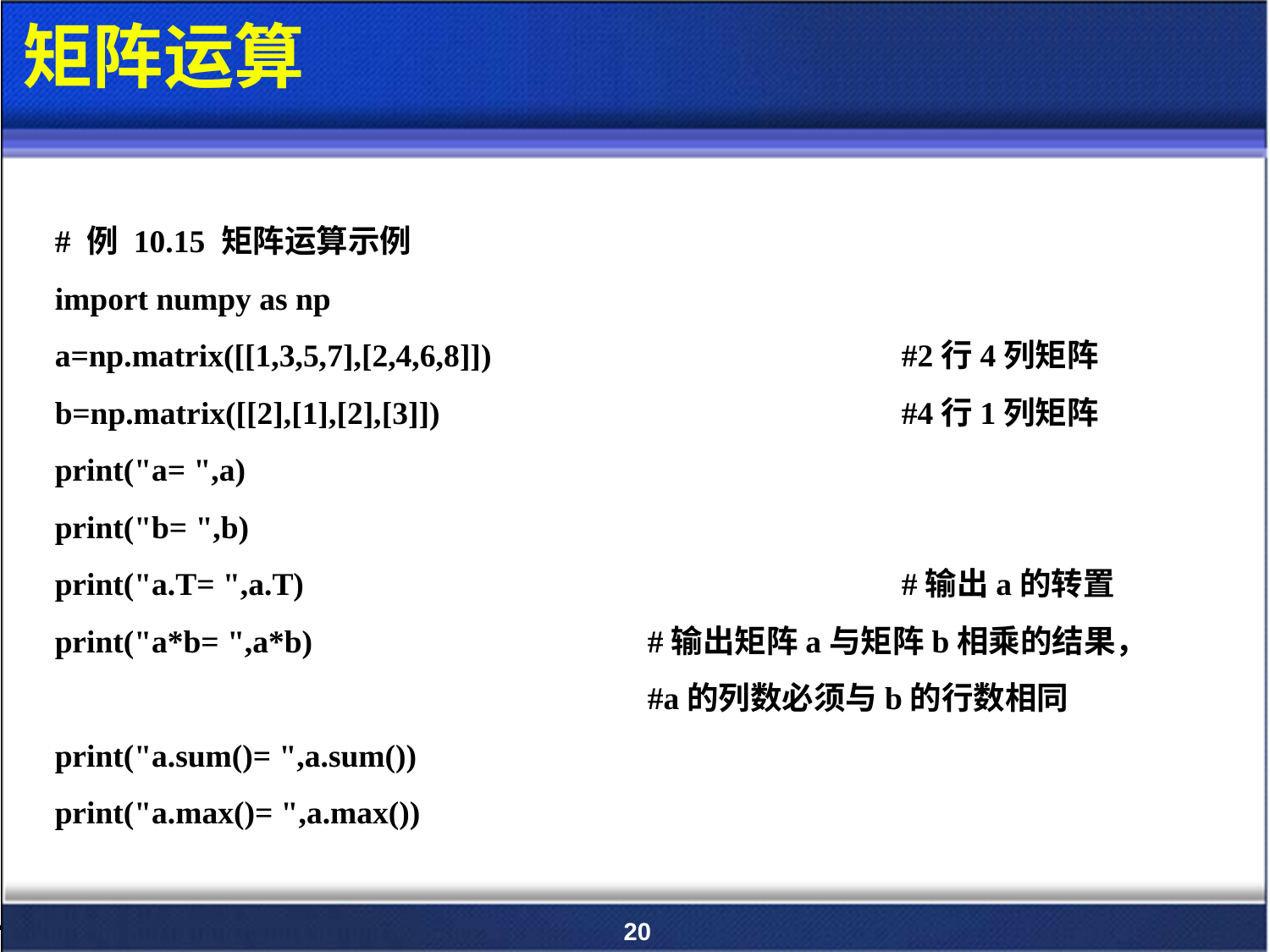

# 矩阵运算
# 例 10.15 矩阵运算示例
import numpy as np
a=np.matrix([[1,3,5,7],[2,4,6,8]]) 				#2行4列矩阵
b=np.matrix([[2],[1],[2],[3]]) 				#4行1列矩阵
print("a= ",a)
print("b= ",b)
print("a.T= ",a.T)					#输出a的转置
print("a*b= ",a*b) 			#输出矩阵a与矩阵b相乘的结果，
					#a的列数必须与b的行数相同
print("a.sum()= ",a.sum())
print("a.max()= ",a.max())
20